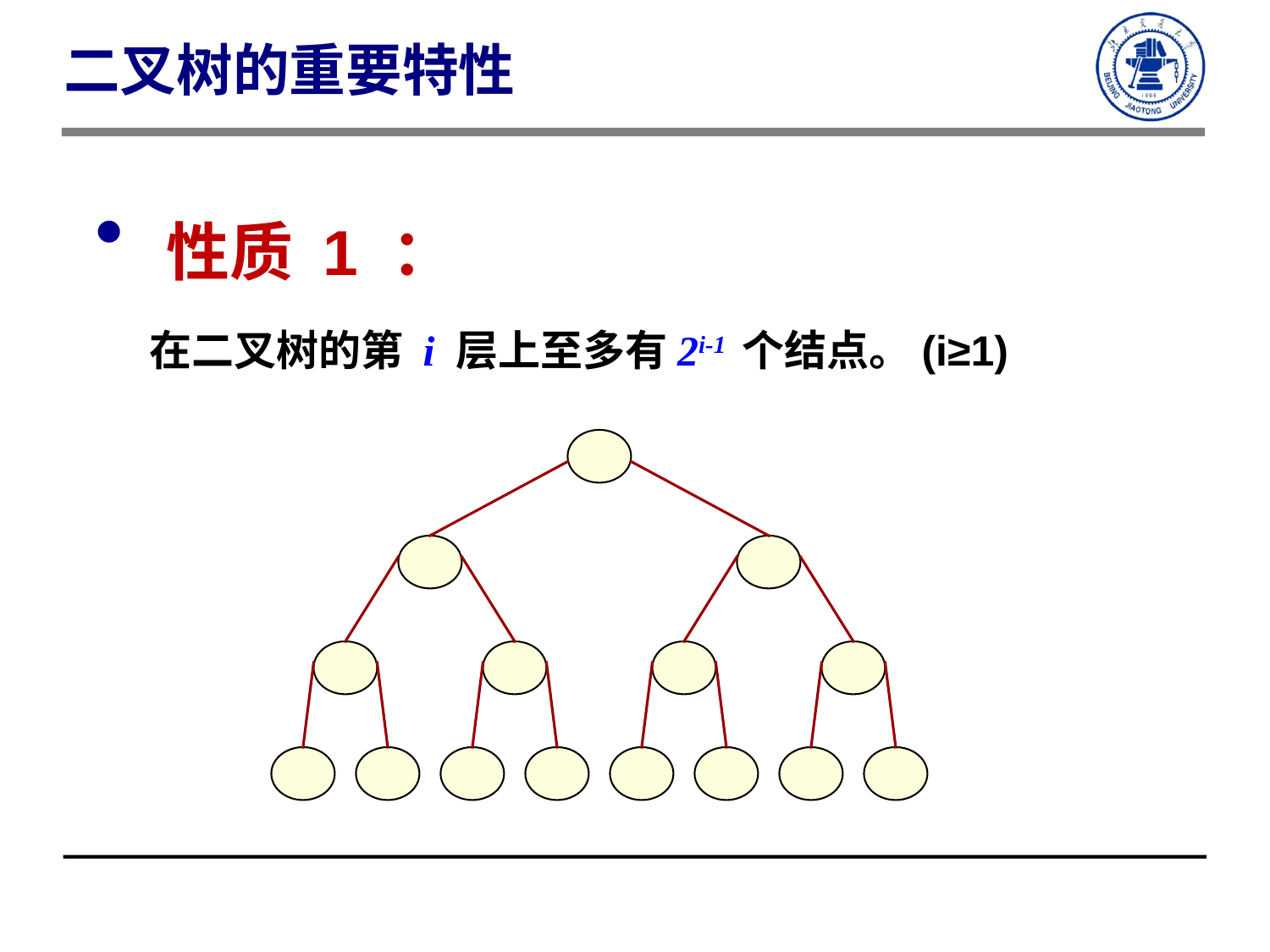

二叉树的重要特性
 性质 1 ：
  在二叉树的第 i 层上至多有2i-1 个结点。(i≥1)